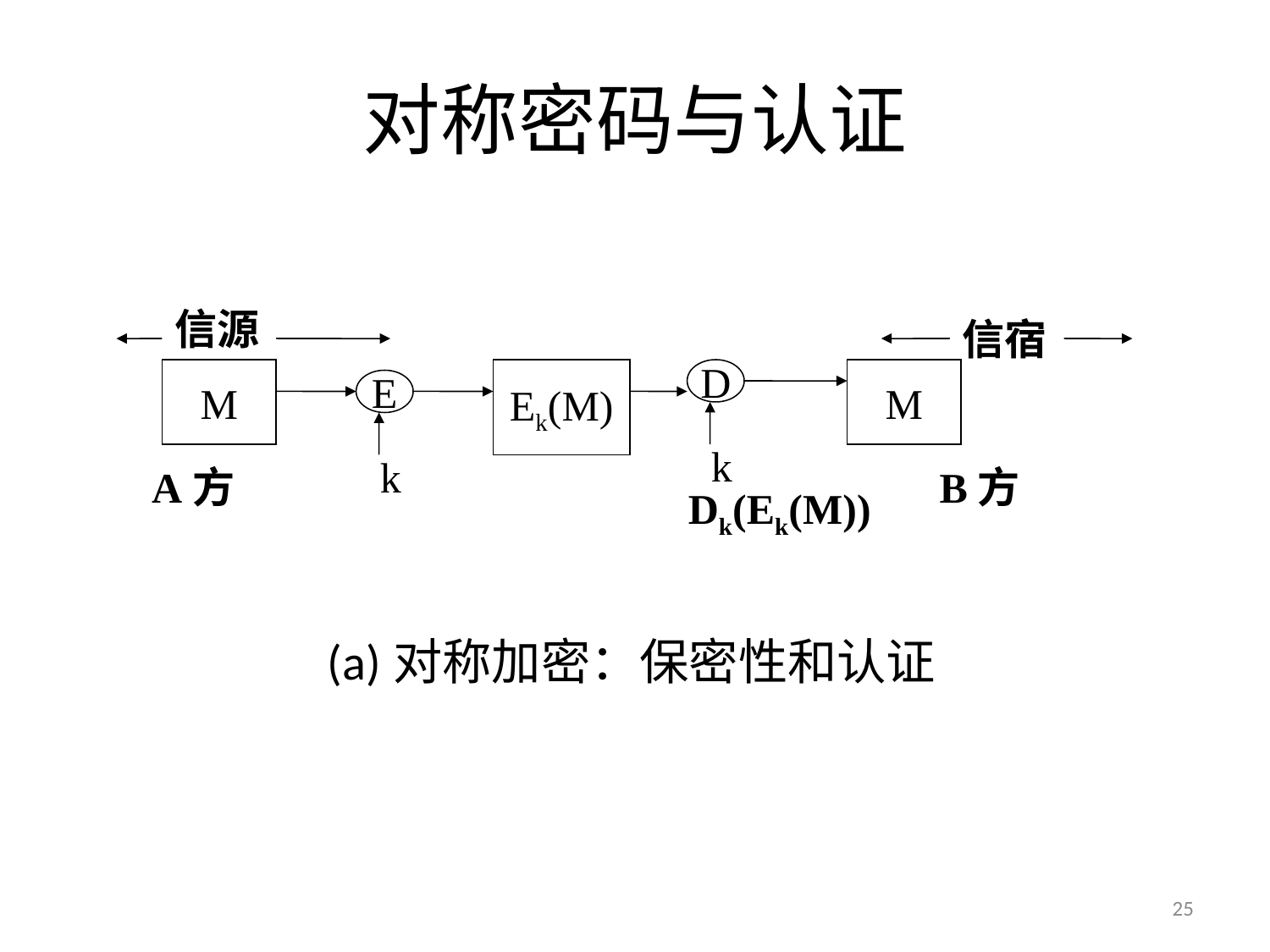

# 对称密码与认证
信源
信宿

M
Ek(M)
D
M
E

A方
B方

k
k
Dk(Ek(M))
(a)对称加密：保密性和认证
25